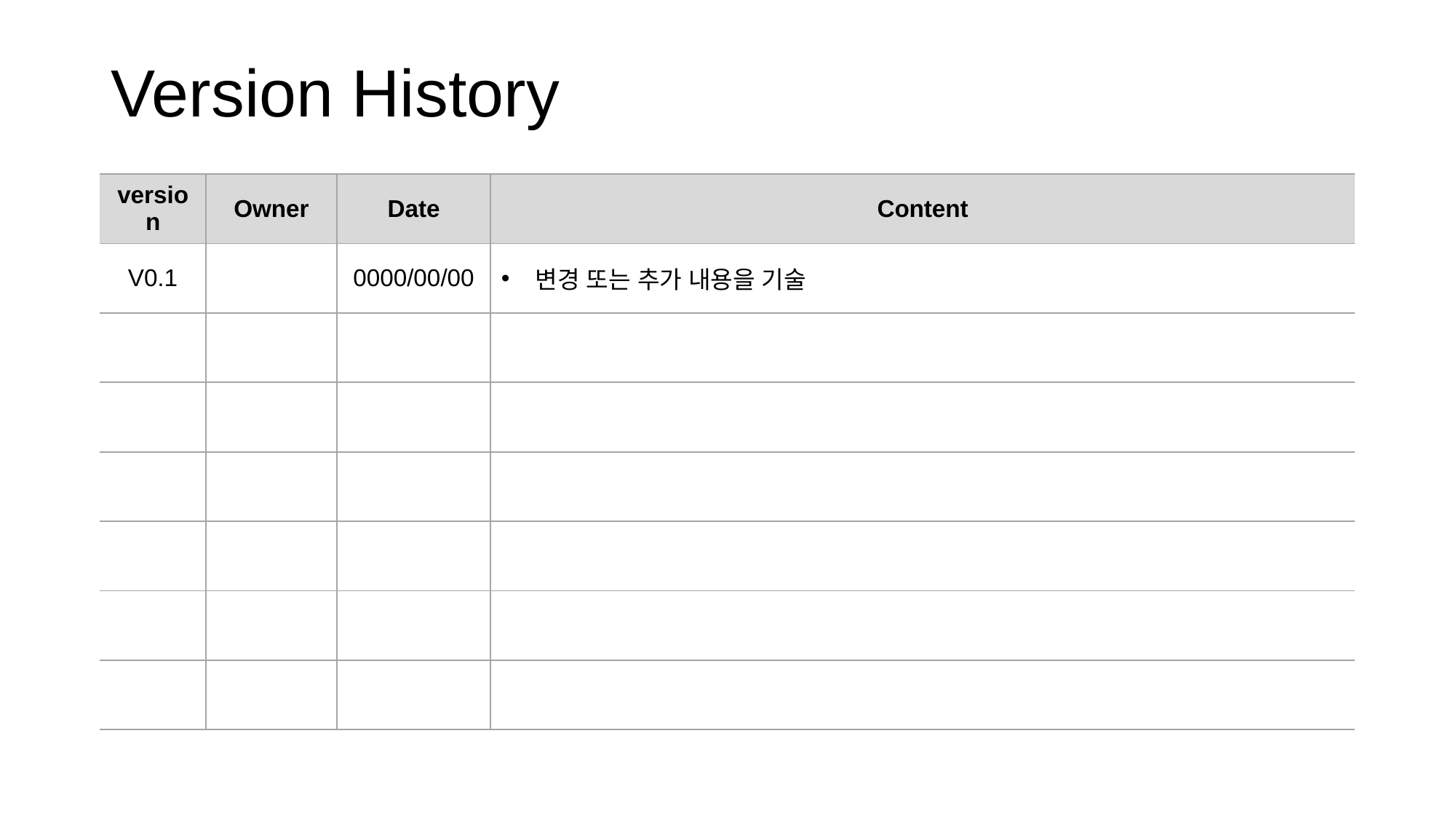

# Version History
| version | Owner | Date | Content |
| --- | --- | --- | --- |
| V0.1 |  | 0000/00/00 | 변경 또는 추가 내용을 기술 |
|  |  |  |  |
|  |  |  |  |
|  |  |  |  |
|  |  |  |  |
|  |  |  |  |
|  |  |  |  |